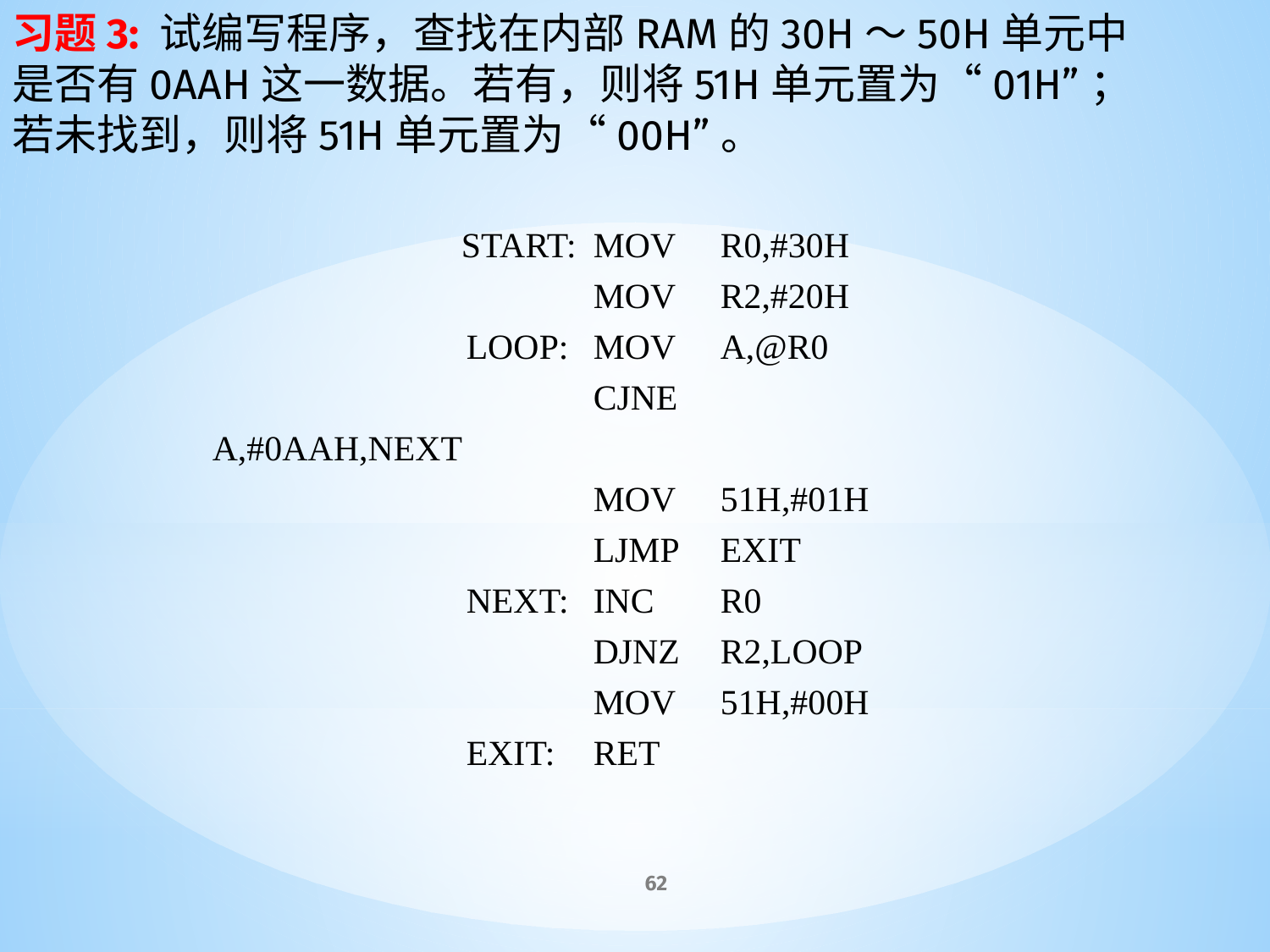

习题3: 试编写程序，查找在内部RAM的30H～50H单元中是否有0AAH这一数据。若有，则将51H单元置为“01H”；若未找到，则将51H单元置为“00H”。
                            START:	MOV	R0,#30H
			MOV	R2,#20H
		LOOP:	MOV	A,@R0
			CJNE	A,#0AAH,NEXT
			MOV	51H,#01H
			LJMP	EXIT
		NEXT:	INC	R0
			DJNZ	R2,LOOP
			MOV	51H,#00H
		EXIT:	RET
62